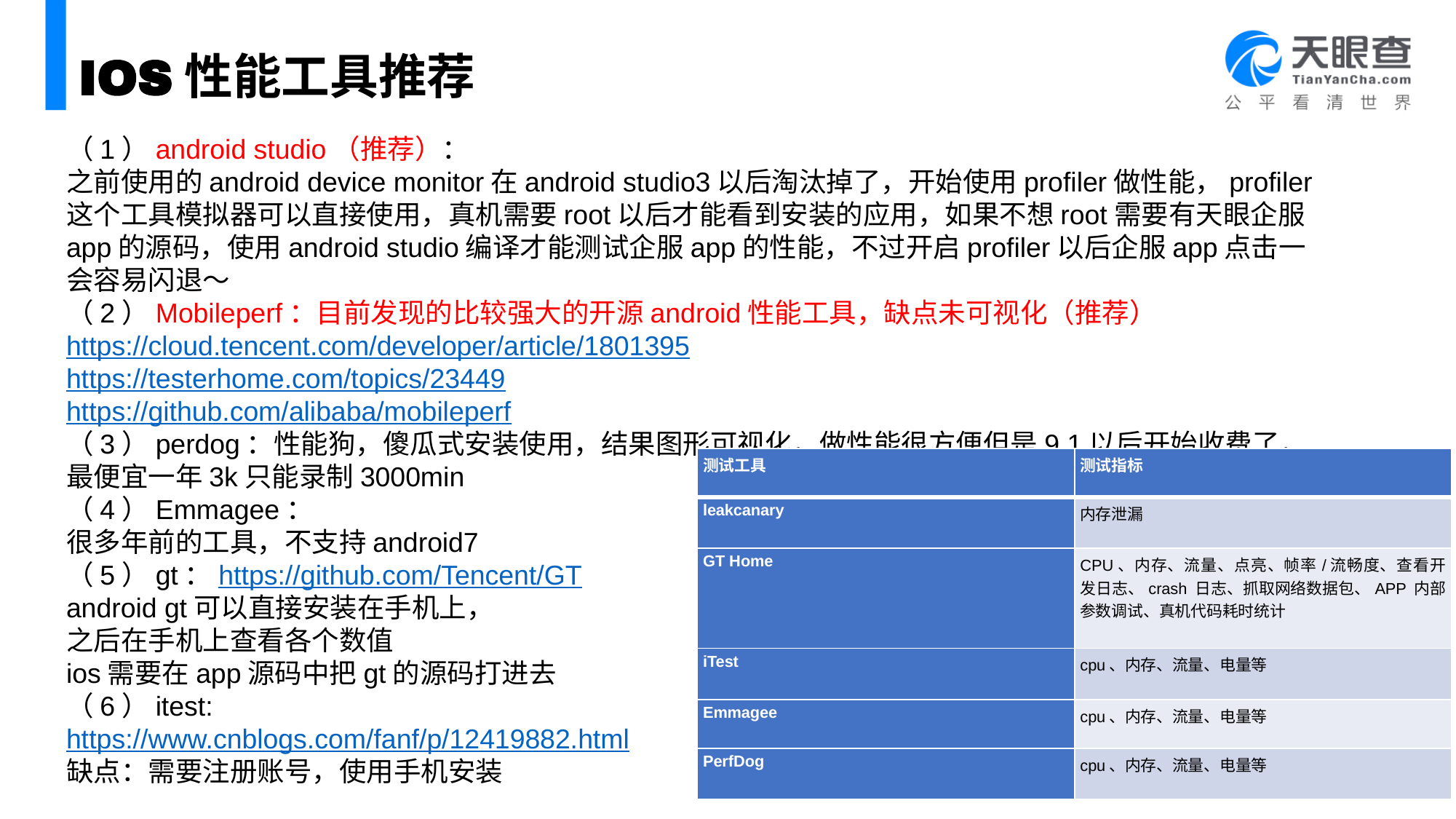

# IOS性能工具推荐
（1）android studio（推荐）：
之前使用的android device monitor在android studio3以后淘汰掉了，开始使用profiler做性能，profiler这个工具模拟器可以直接使用，真机需要root以后才能看到安装的应用，如果不想root需要有天眼企服app的源码，使用android studio编译才能测试企服app的性能，不过开启profiler以后企服app点击一会容易闪退～
（2）Mobileperf：目前发现的比较强大的开源android性能工具，缺点未可视化（推荐）
https://cloud.tencent.com/developer/article/1801395
https://testerhome.com/topics/23449
https://github.com/alibaba/mobileperf
（3）perdog：性能狗，傻瓜式安装使用，结果图形可视化，做性能很方便但是9.1以后开始收费了，最便宜一年3k只能录制3000min
（4）Emmagee：
很多年前的工具，不支持android7
（5）gt：https://github.com/Tencent/GT
android gt可以直接安装在手机上，
之后在手机上查看各个数值
ios需要在app源码中把gt的源码打进去
（6）itest:
https://www.cnblogs.com/fanf/p/12419882.html
缺点：需要注册账号，使用手机安装

| 测试工具 | 测试指标 |
| --- | --- |
| leakcanary | 内存泄漏 |
| GT Home | CPU、内存、流量、点亮、帧率/流畅度、查看开发日志、crash 日志、抓取网络数据包、APP 内部参数调试、真机代码耗时统计 |
| iTest | cpu、内存、流量、电量等 |
| Emmagee | cpu、内存、流量、电量等 |
| PerfDog | cpu、内存、流量、电量等 |